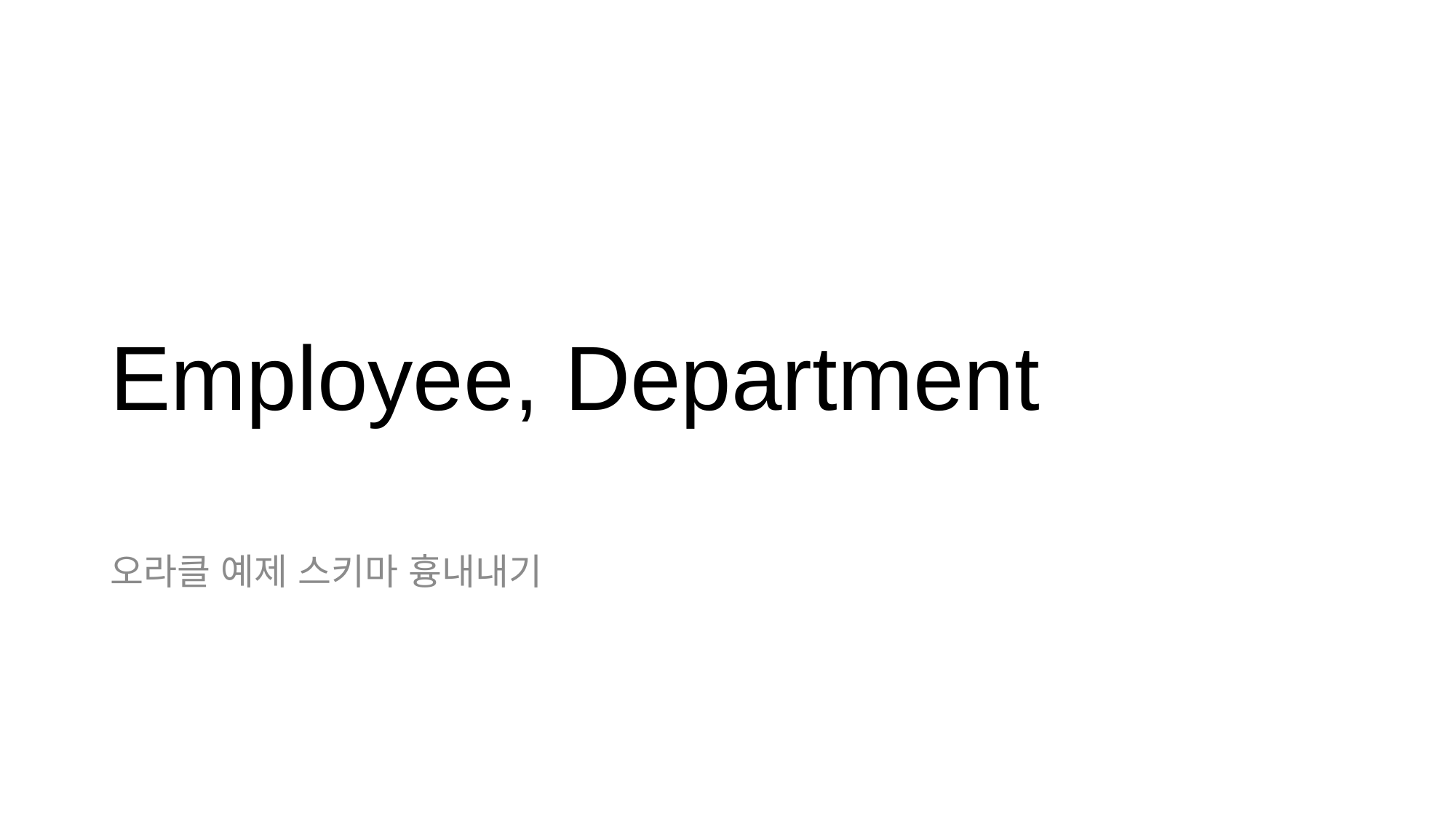

# Employee, Department
오라클 예제 스키마 흉내내기